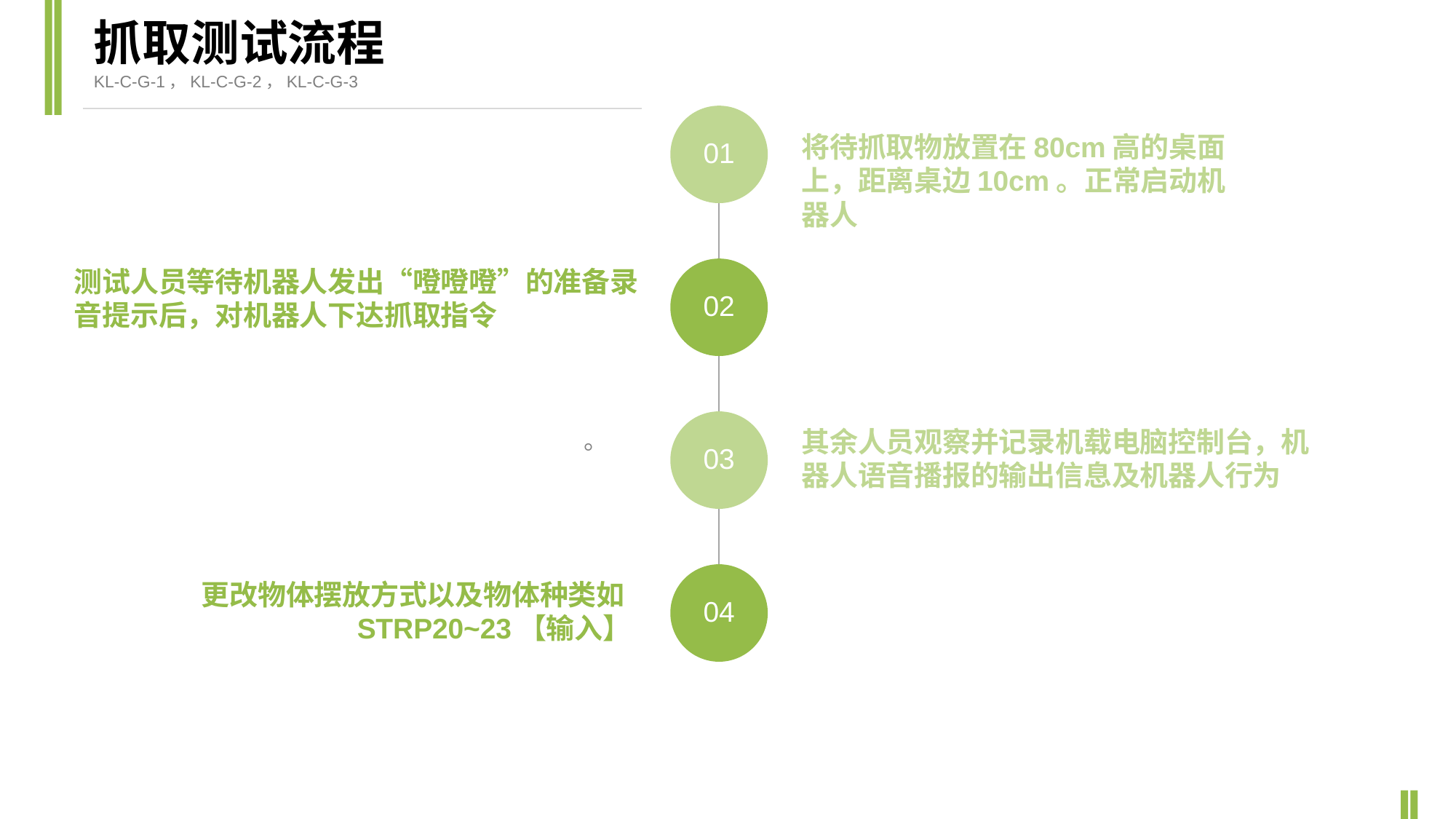

抓取测试流程
KL-C-G-1，KL-C-G-2，KL-C-G-3

01
将待抓取物放置在80cm高的桌面上，距离桌边10cm。正常启动机器人
测试人员等待机器人发出“噔噔噔”的准备录音提示后，对机器人下达抓取指令

02
。

03
其余人员观察并记录机载电脑控制台，机器人语音播报的输出信息及机器人行为

04
更改物体摆放方式以及物体种类如STRP20~23【输入】